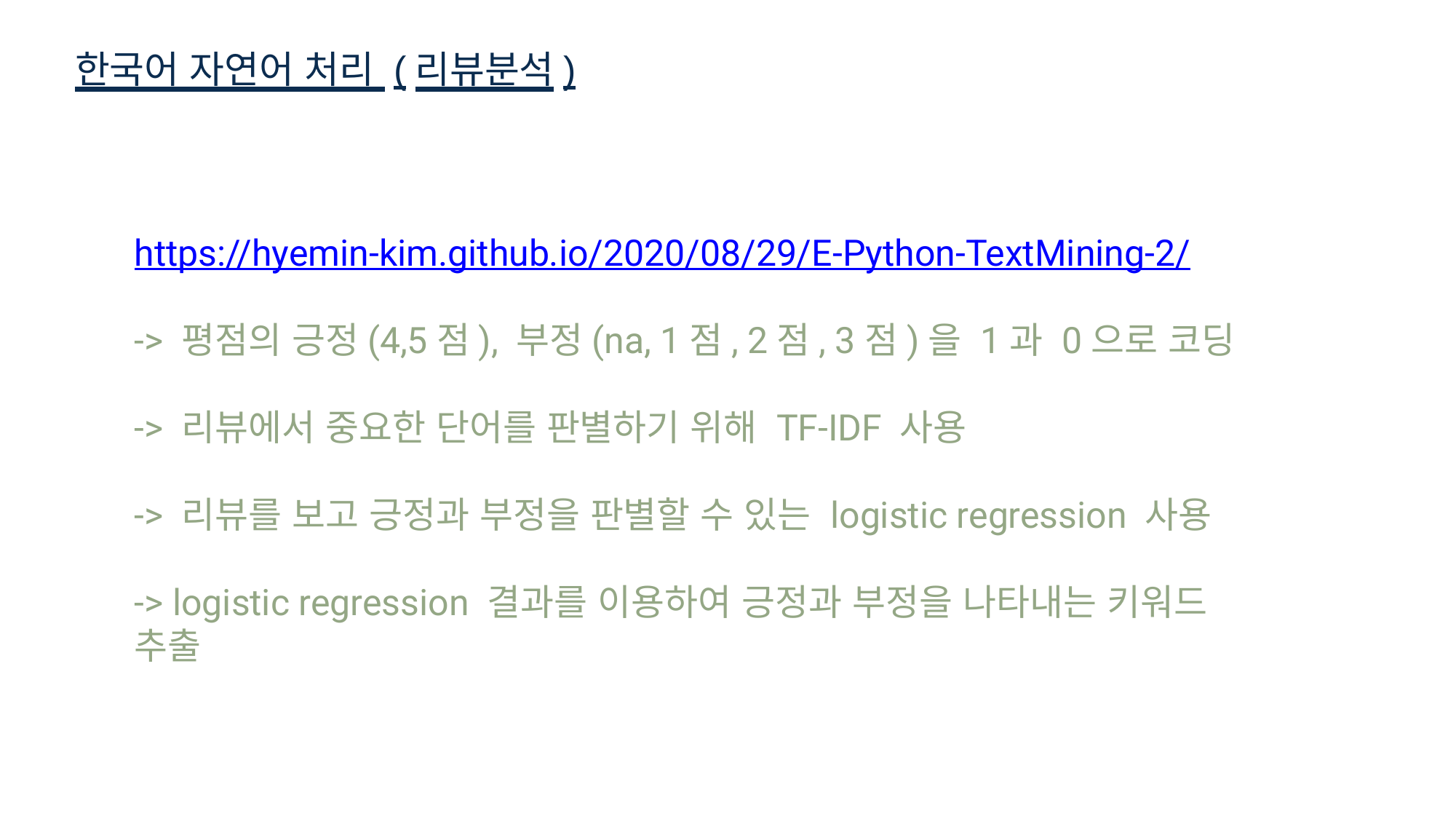

# 한국어 자연어 처리 (리뷰분석)
https://hyemin-kim.github.io/2020/08/29/E-Python-TextMining-2/

-> 평점의 긍정(4,5점), 부정(na, 1점, 2점, 3점)을 1과 0으로 코딩

-> 리뷰에서 중요한 단어를 판별하기 위해 TF-IDF 사용

-> 리뷰를 보고 긍정과 부정을 판별할 수 있는 logistic regression 사용

-> logistic regression 결과를 이용하여 긍정과 부정을 나타내는 키워드 추출